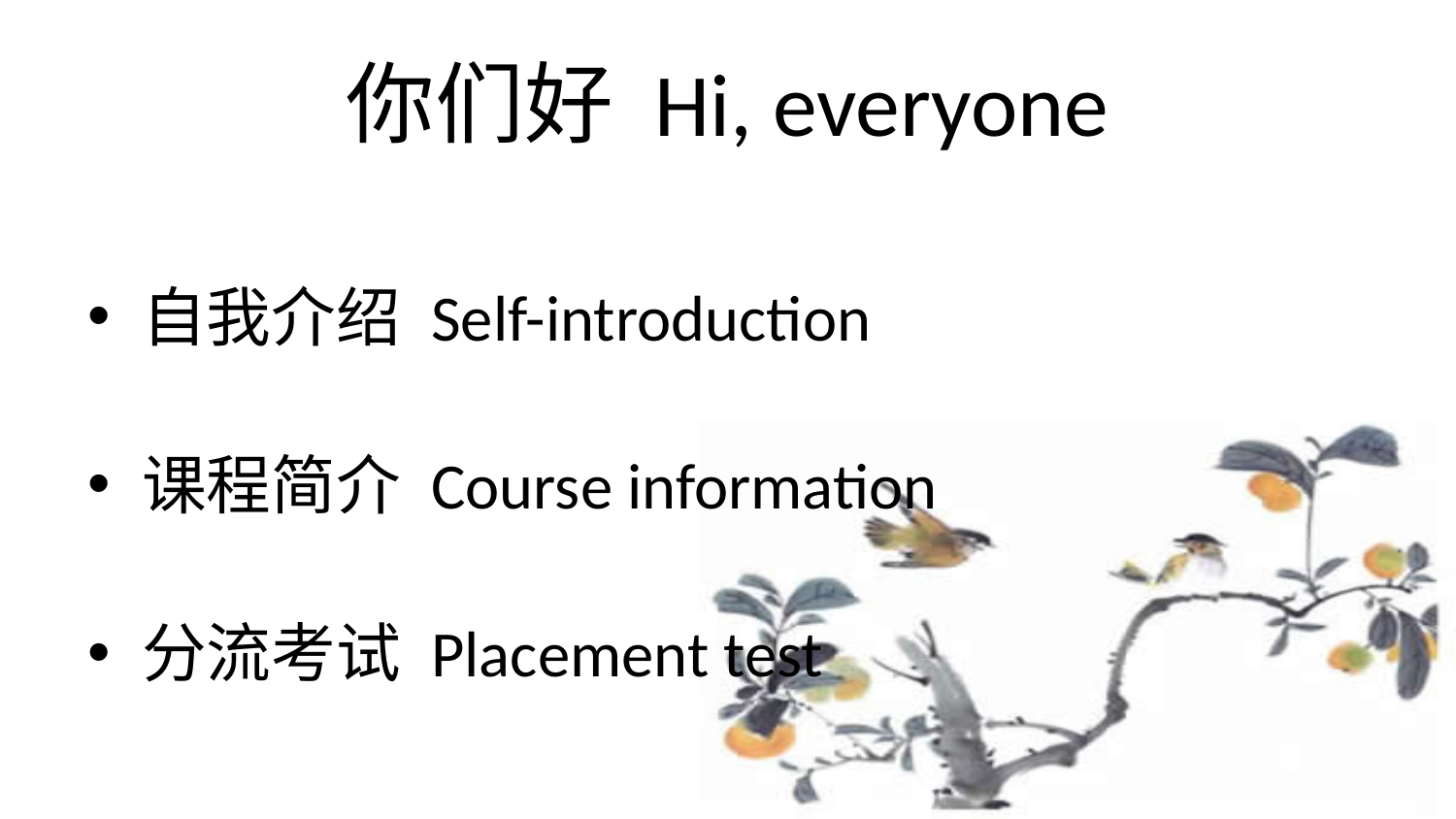

# 你们好 Hi, everyone
自我介绍 Self-introduction
课程简介 Course information
分流考试 Placement test